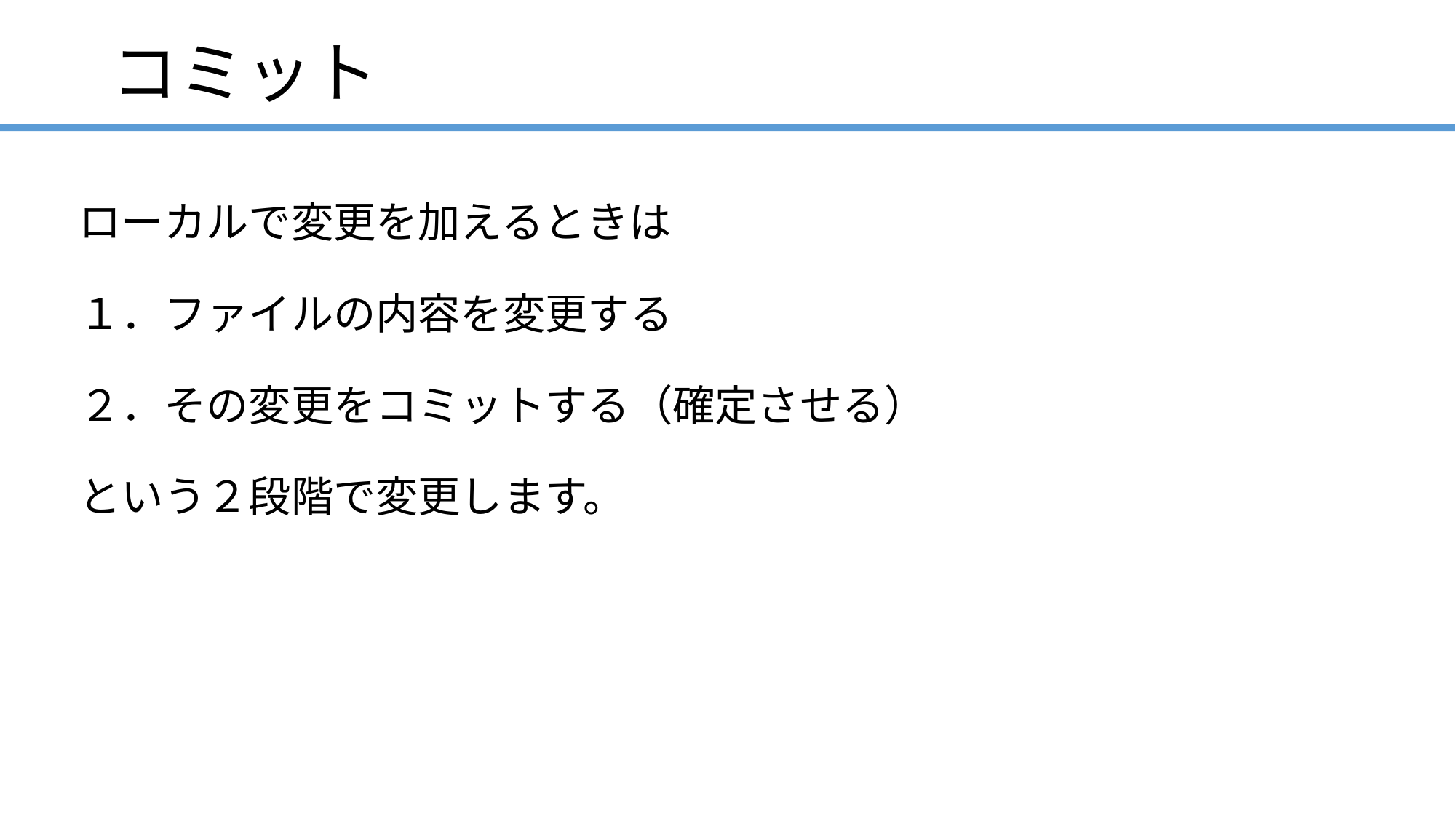

# コミット
ローカルで変更を加えるときは
１．ファイルの内容を変更する
２．その変更をコミットする（確定させる）
という２段階で変更します。